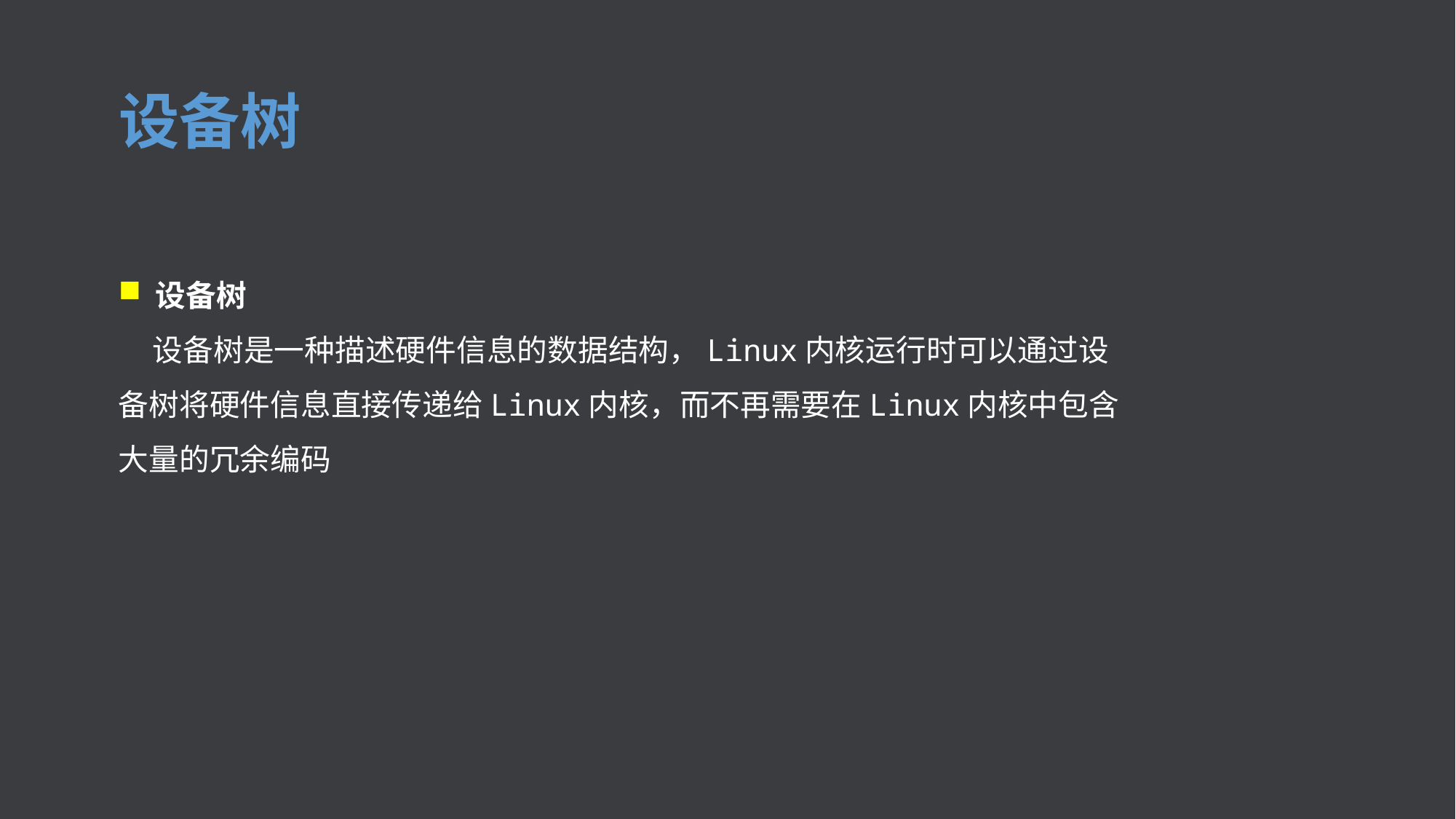

设备树

 设备树
    设备树是一种描述硬件信息的数据结构，Linux内核运行时可以通过设备树将硬件信息直接传递给Linux内核，而不再需要在Linux内核中包含大量的冗余编码